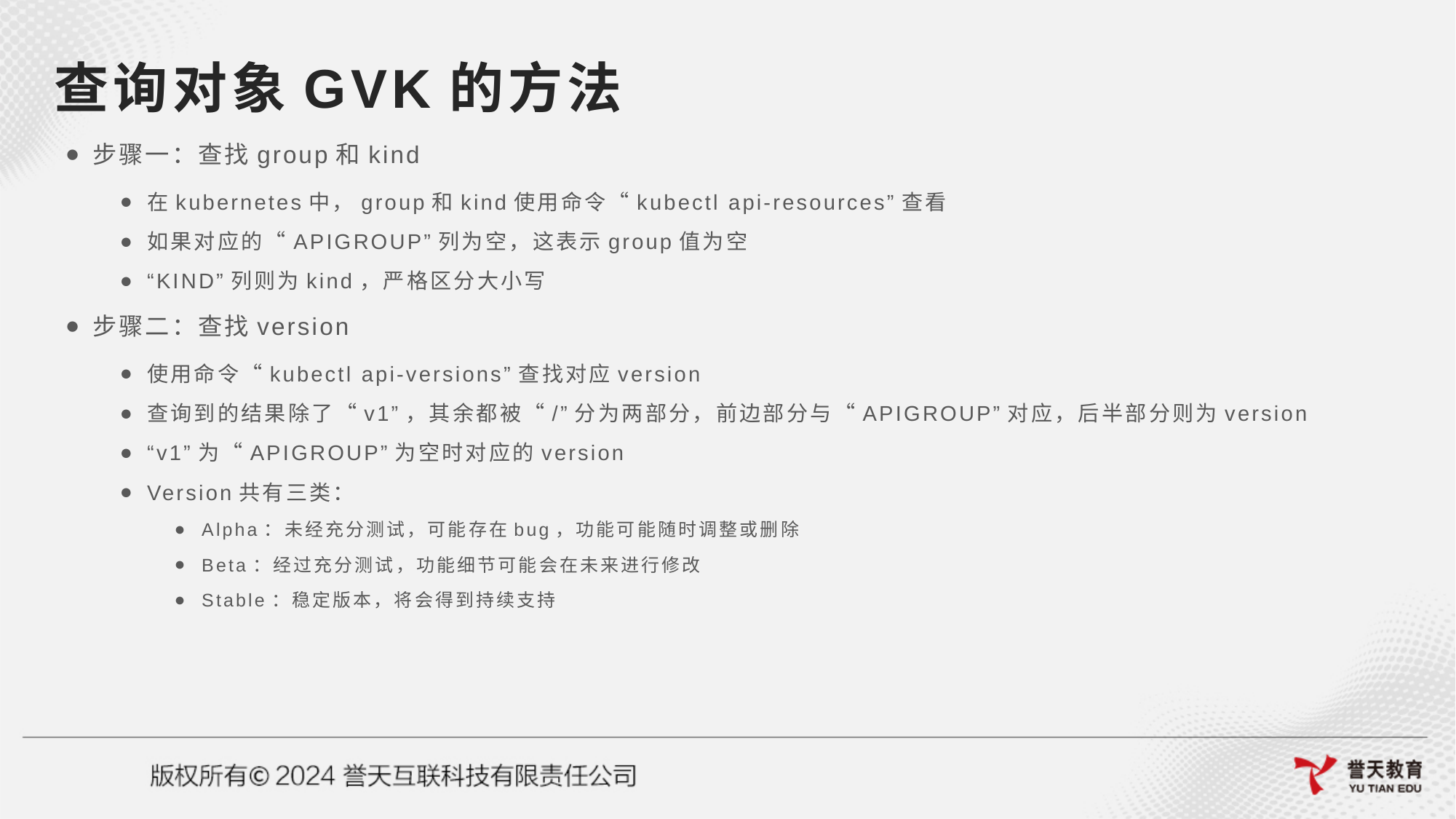

# 查询对象GVK的方法
步骤一：查找group和kind
在kubernetes中，group和kind使用命令“kubectl api-resources”查看
如果对应的“APIGROUP”列为空，这表示group值为空
“KIND”列则为kind，严格区分大小写
步骤二：查找version
使用命令“kubectl api-versions”查找对应version
查询到的结果除了“v1”，其余都被“/”分为两部分，前边部分与“APIGROUP”对应，后半部分则为version
“v1”为“APIGROUP”为空时对应的version
Version共有三类：
Alpha：未经充分测试，可能存在bug，功能可能随时调整或删除
Beta：经过充分测试，功能细节可能会在未来进行修改
Stable：稳定版本，将会得到持续支持